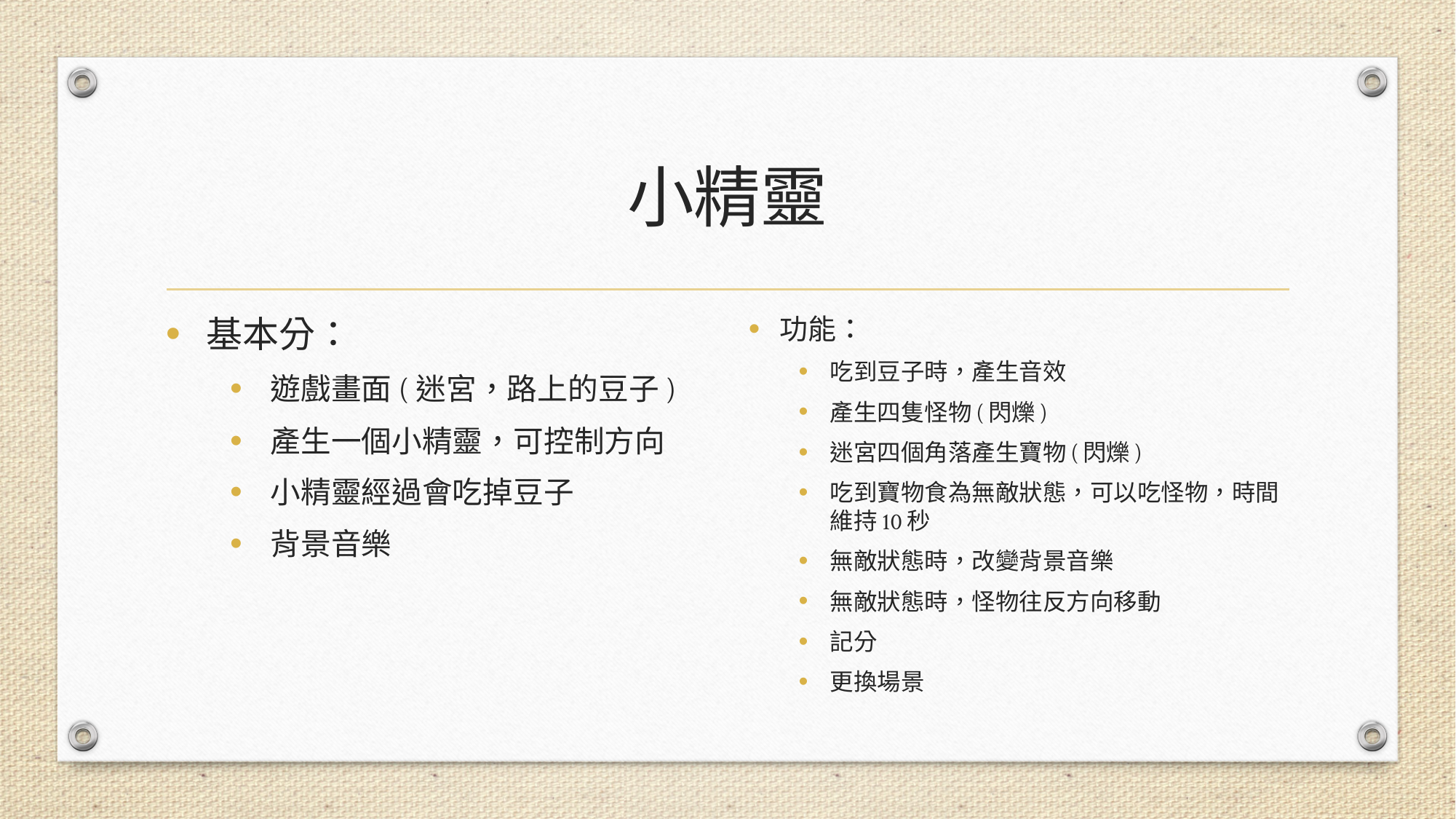

# 小精靈
基本分：
遊戲畫面(迷宮，路上的豆子)
產生一個小精靈，可控制方向
小精靈經過會吃掉豆子
背景音樂
功能：
吃到豆子時，產生音效
產生四隻怪物(閃爍)
迷宮四個角落產生寶物(閃爍)
吃到寶物食為無敵狀態，可以吃怪物，時間維持10秒
無敵狀態時，改變背景音樂
無敵狀態時，怪物往反方向移動
記分
更換場景